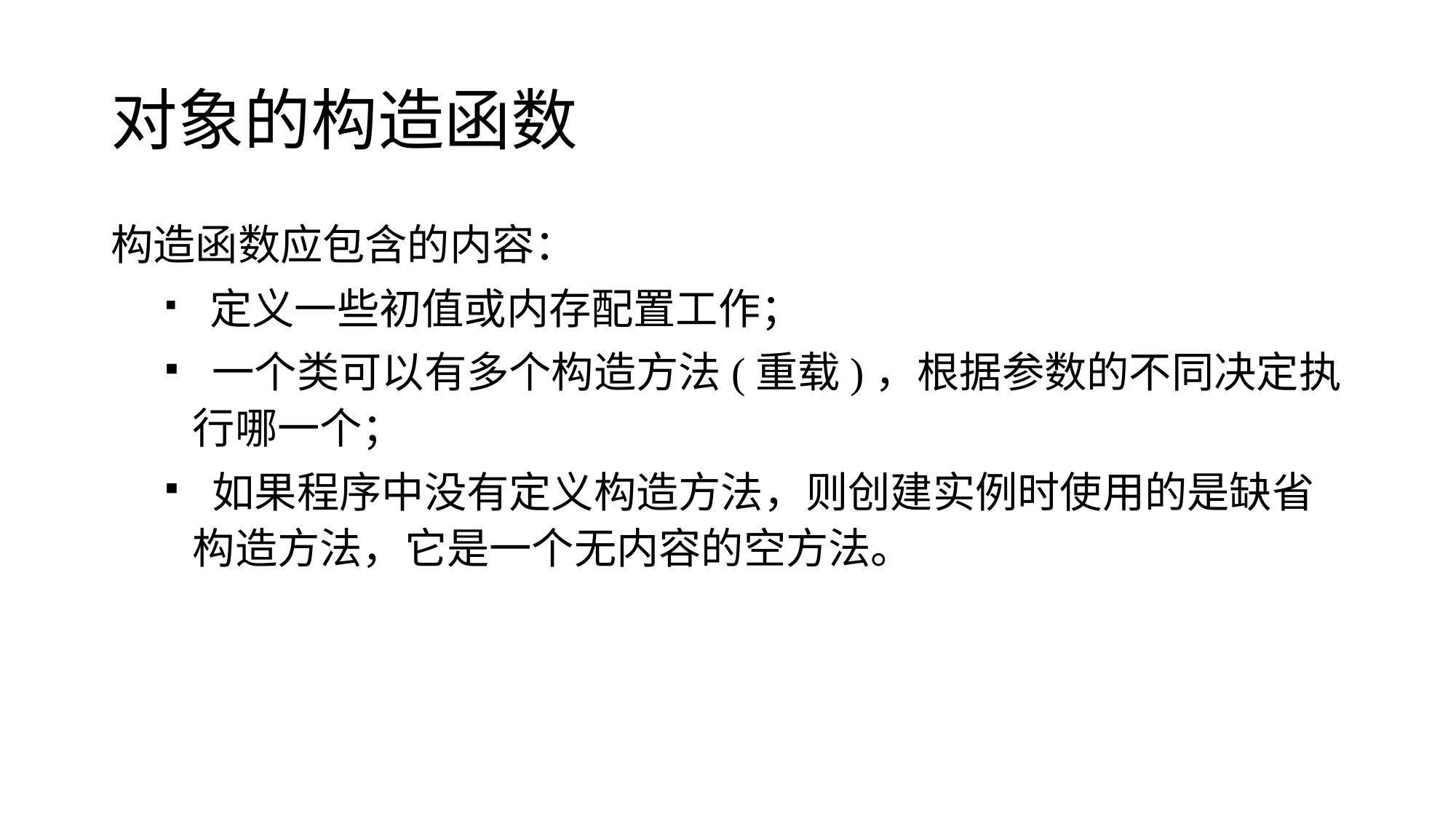

# 对象的构造函数
构造函数应包含的内容：
 定义一些初值或内存配置工作；
 一个类可以有多个构造方法(重载)，根据参数的不同决定执行哪一个；
 如果程序中没有定义构造方法，则创建实例时使用的是缺省构造方法，它是一个无内容的空方法。